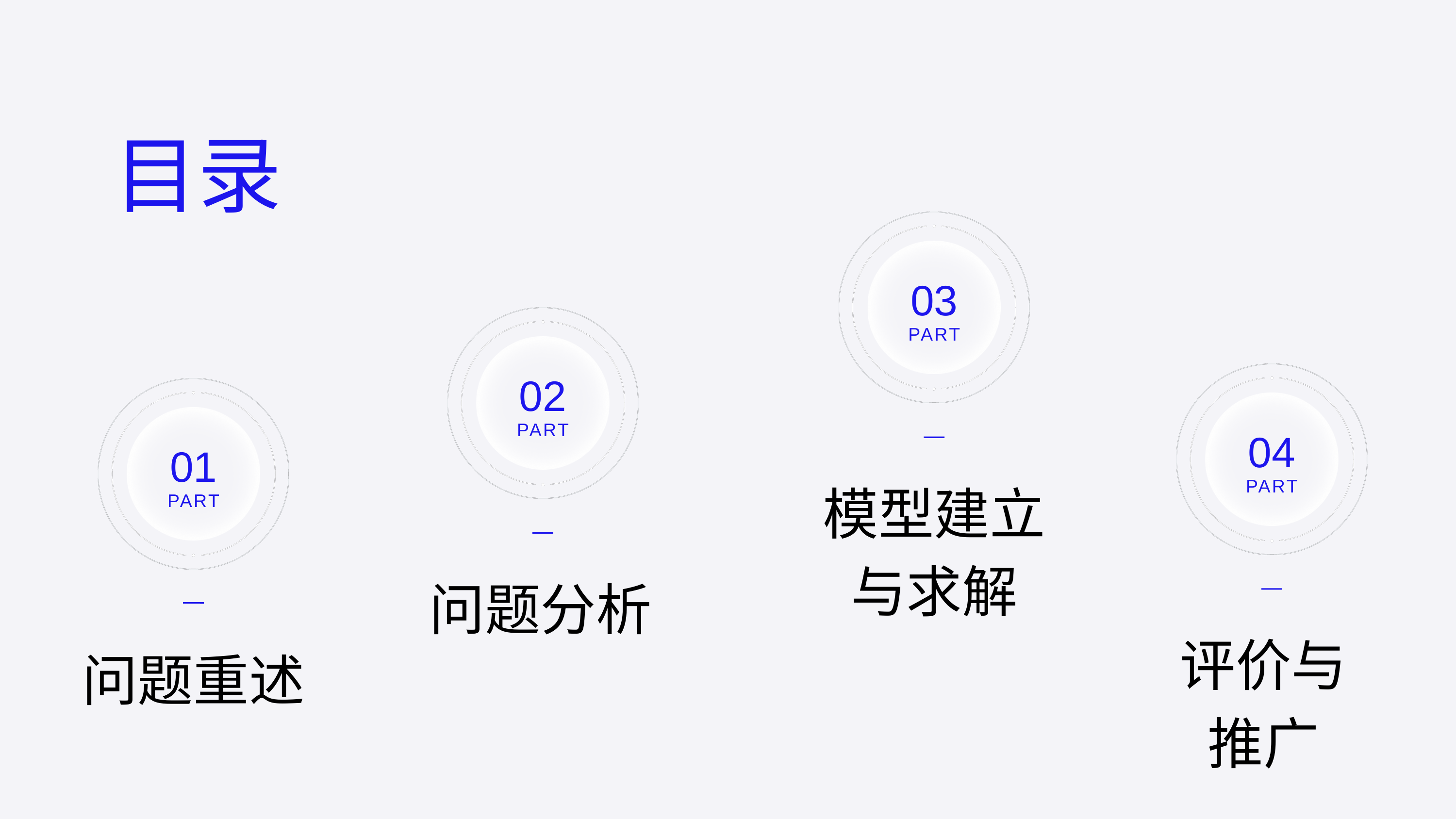

目录

03

PART

02

PART
04
01

模型建立与求解
PART
PART

问题分析

评价与推广
问题重述